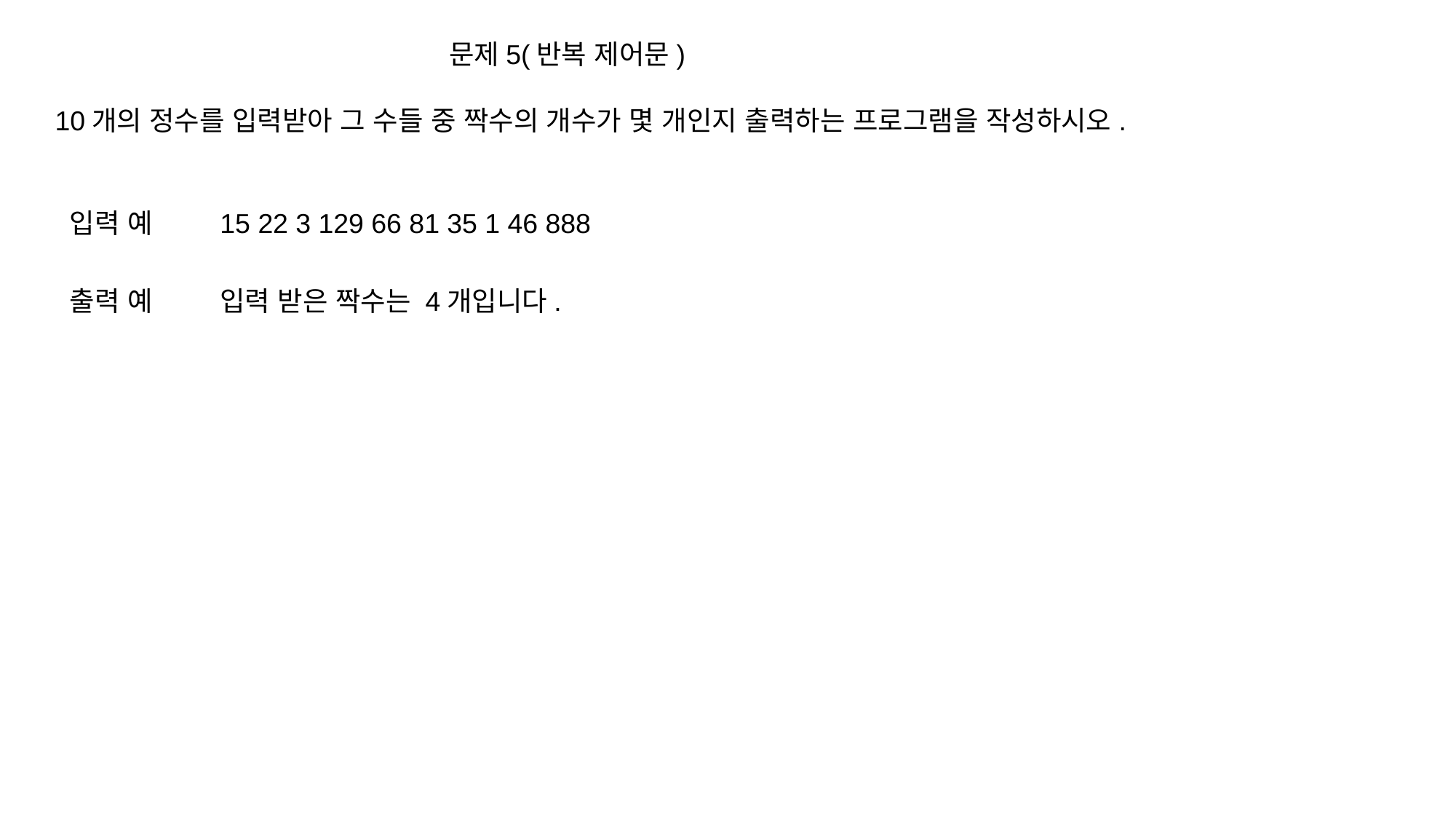

문제5(반복 제어문)
10개의 정수를 입력받아 그 수들 중 짝수의 개수가 몇 개인지 출력하는 프로그램을 작성하시오.
입력 예
15 22 3 129 66 81 35 1 46 888
출력 예
입력 받은 짝수는 4개입니다.